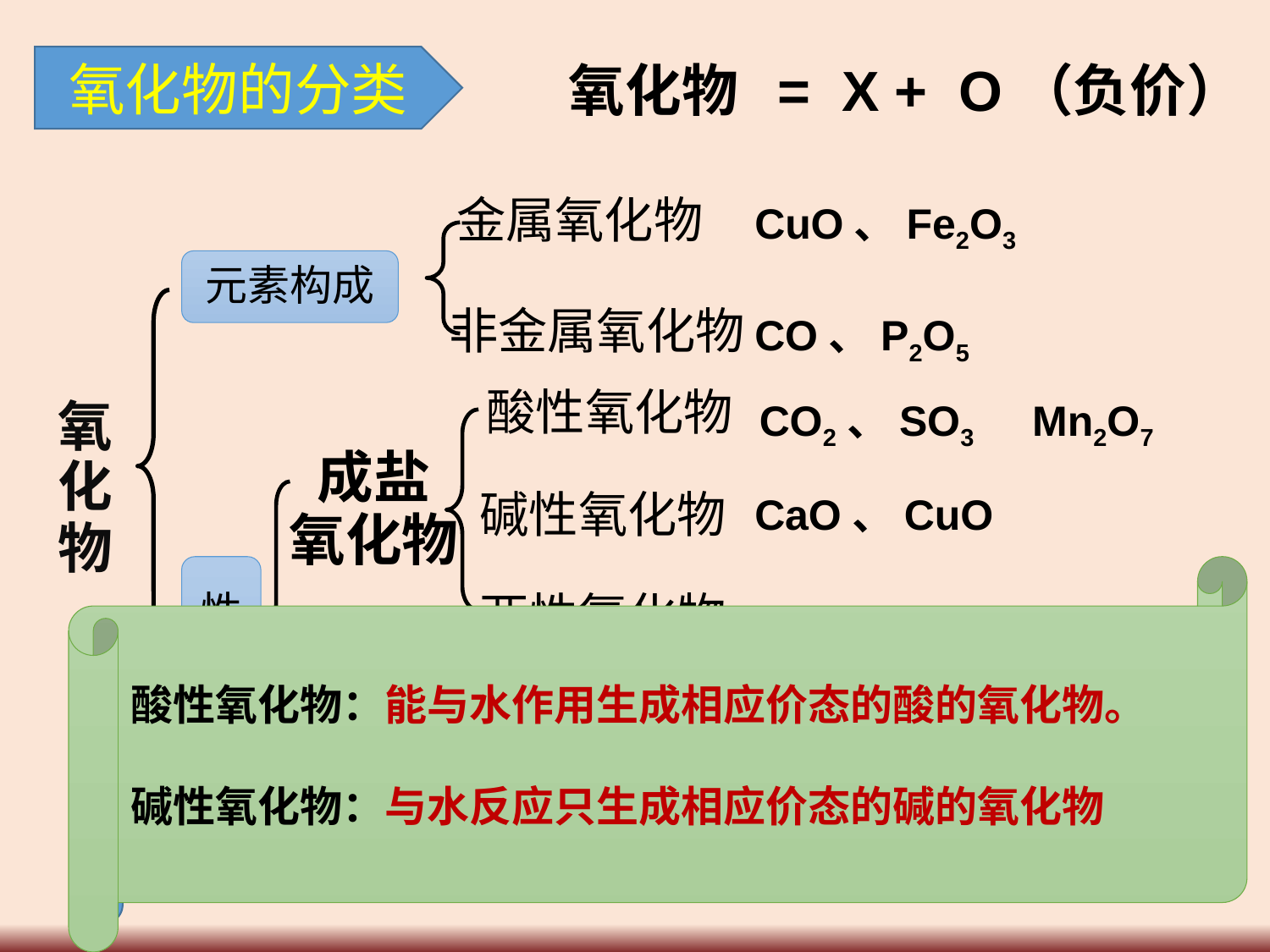

氧化物的分类
氧化物  =  X +  O（负价）
金属氧化物

非金属氧化物
CuO、Fe2O3
元素构成

氧
化
物
CO、P2O5
酸性氧化物

碱性氧化物
两性氧化物
CO2、SO3
Mn2O7
成盐
氧化物

不成盐氧化物
CaO、CuO
性
质
酸性氧化物：能与水作用生成相应价态的酸的氧化物。

碱性氧化物：与水反应只生成相应价态的碱的氧化物
Al2O3
金属氧化物就是碱性氧化物吗？
非金属氧化物就是酸性氧化物吗？
CO、NO